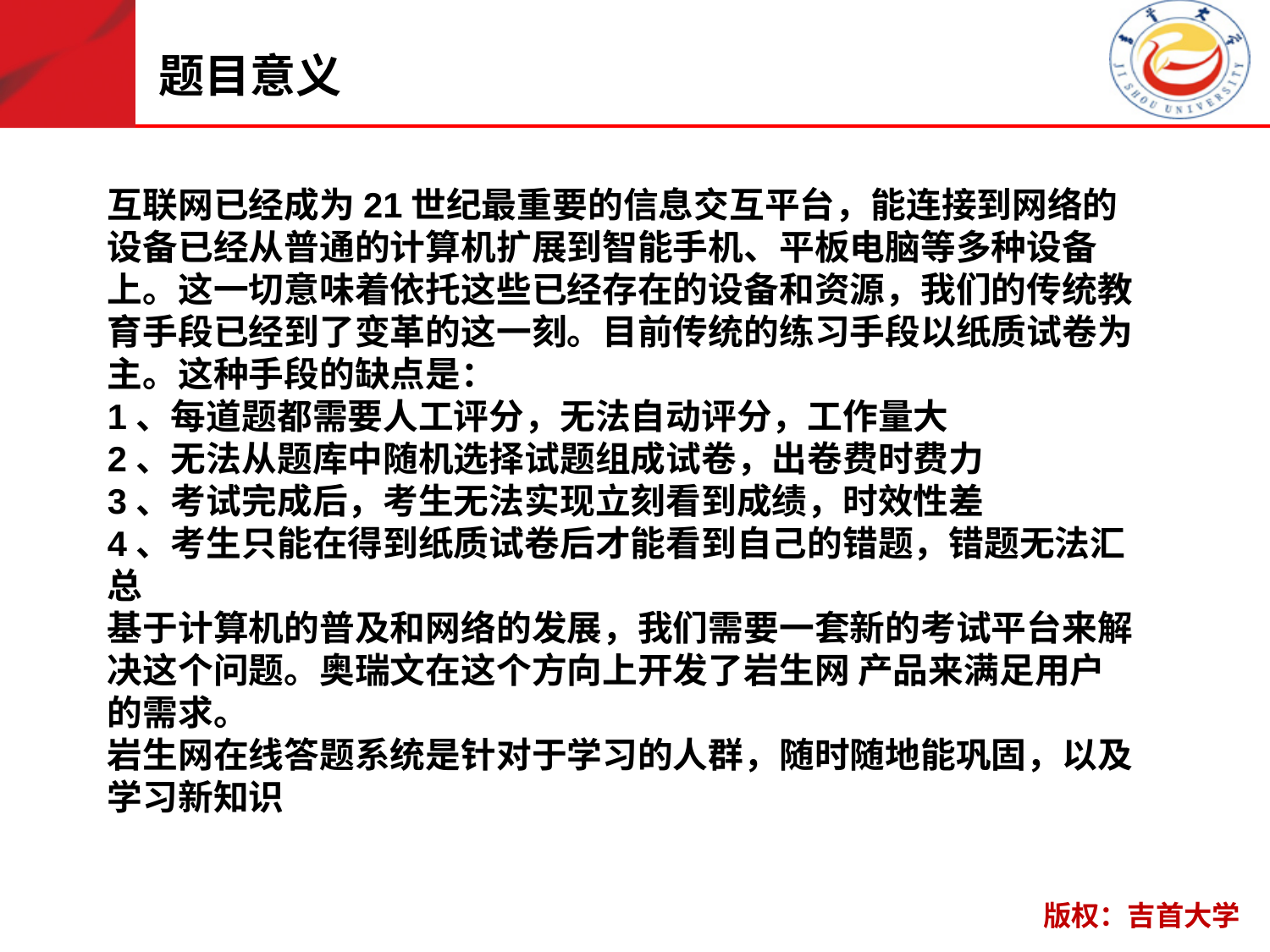

题目意义
互联网已经成为21世纪最重要的信息交互平台，能连接到网络的设备已经从普通的计算机扩展到智能手机、平板电脑等多种设备上。这一切意味着依托这些已经存在的设备和资源，我们的传统教育手段已经到了变革的这一刻。目前传统的练习手段以纸质试卷为主。这种手段的缺点是：
1、每道题都需要人工评分，无法自动评分，工作量大
2、无法从题库中随机选择试题组成试卷，出卷费时费力
3、考试完成后，考生无法实现立刻看到成绩，时效性差
4、考生只能在得到纸质试卷后才能看到自己的错题，错题无法汇总
基于计算机的普及和网络的发展，我们需要一套新的考试平台来解决这个问题。奥瑞文在这个方向上开发了岩生网 产品来满足用户的需求。
岩生网在线答题系统是针对于学习的人群，随时随地能巩固，以及学习新知识